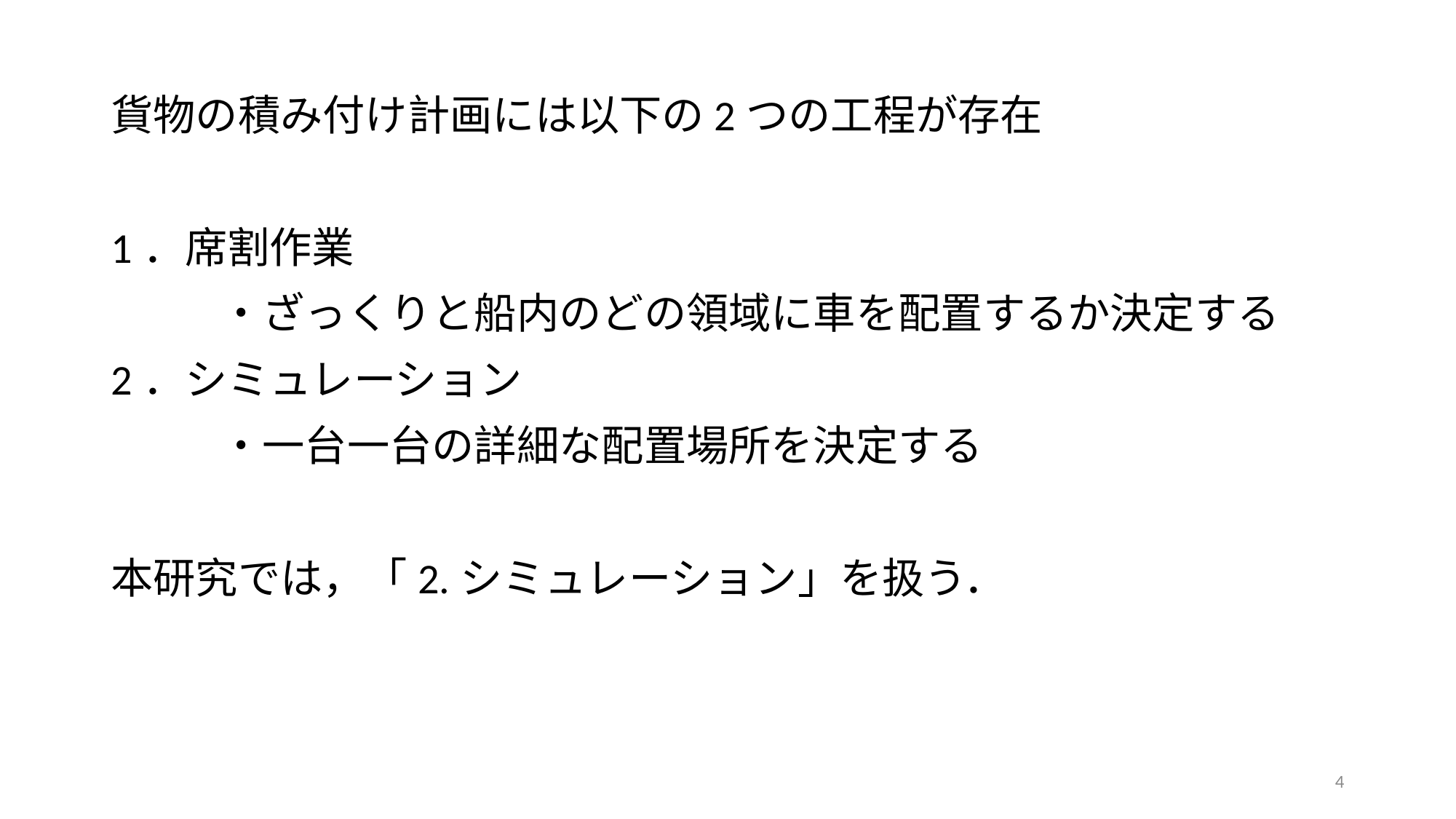

貨物の積み付け計画には以下の2つの工程が存在

1．席割作業
	・ざっくりと船内のどの領域に車を配置するか決定する
2．シミュレーション
	・一台一台の詳細な配置場所を決定する

本研究では，「2.シミュレーション」を扱う．
4